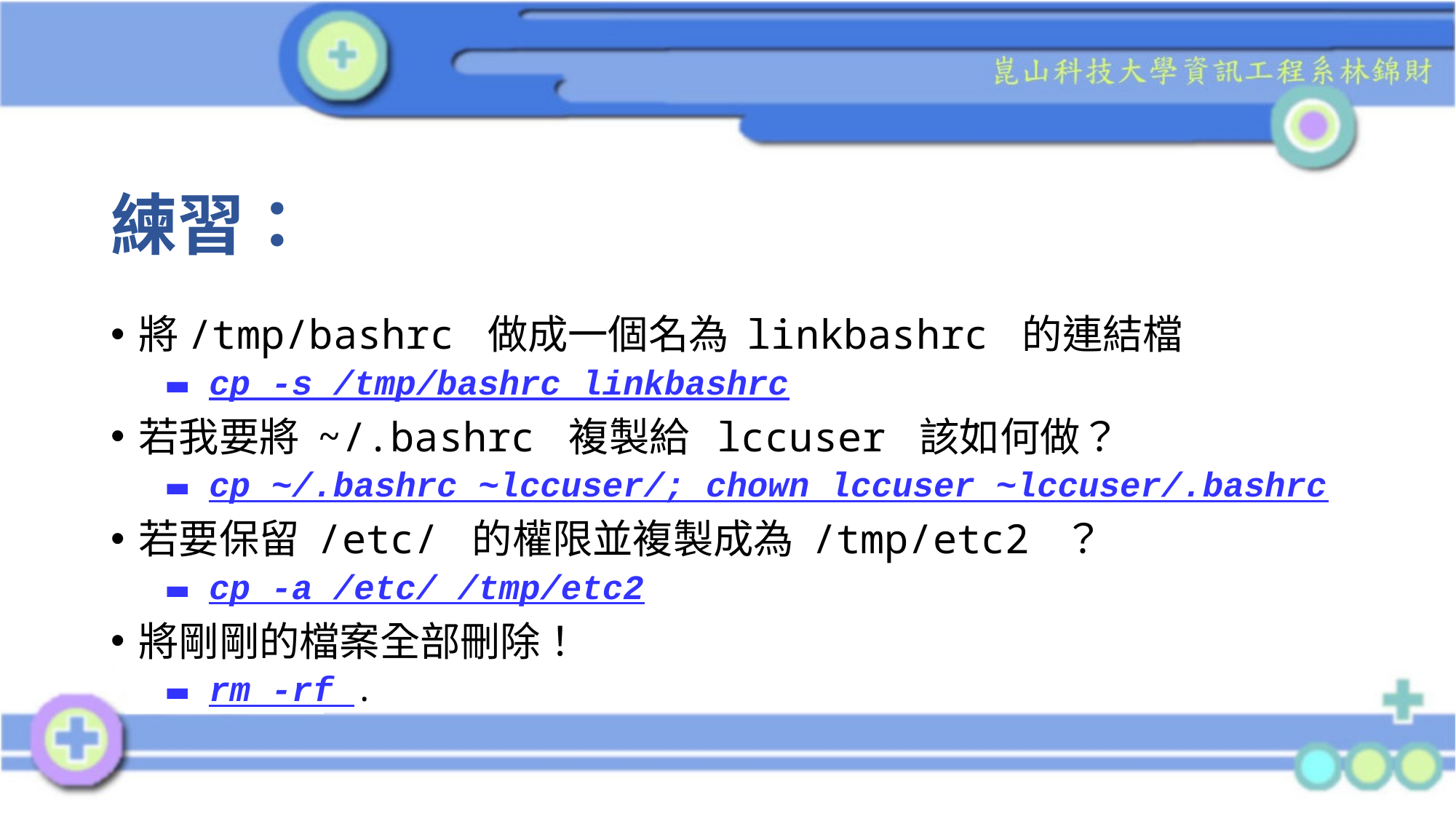

# 練習：
將/tmp/bashrc 做成一個名為 linkbashrc 的連結檔
cp -s /tmp/bashrc linkbashrc
若我要將 ~/.bashrc 複製給  lccuser 該如何做？
cp ~/.bashrc ~lccuser/; chown lccuser ~lccuser/.bashrc
若要保留 /etc/ 的權限並複製成為 /tmp/etc2 ？
cp -a /etc/ /tmp/etc2
將剛剛的檔案全部刪除！
rm -rf .